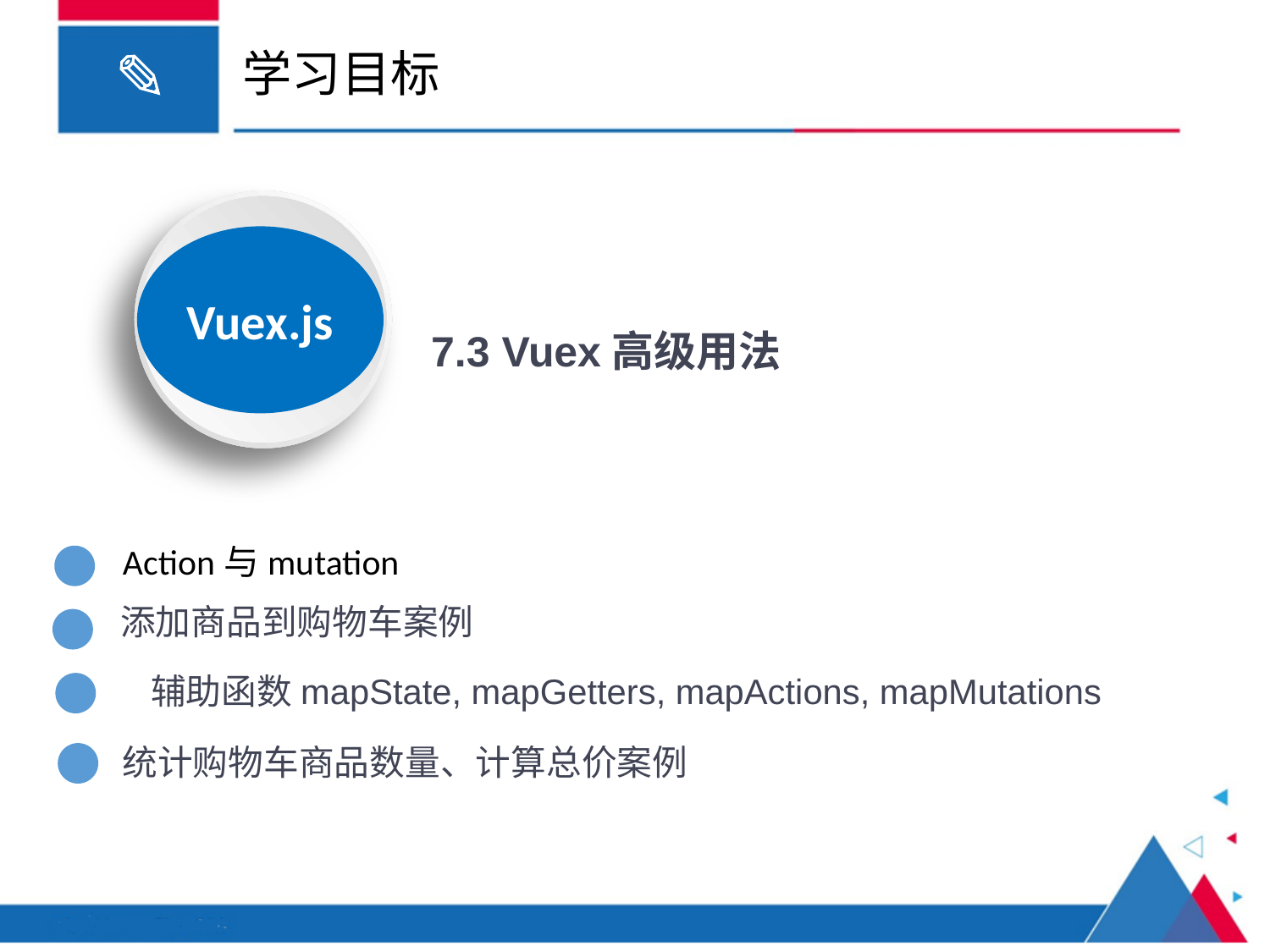

# 学习目标

Vuex.js
7.3 Vuex高级用法
Action与mutation

添加商品到购物车案例

辅助函数mapState, mapGetters, mapActions, mapMutations

统计购物车商品数量、计算总价案例